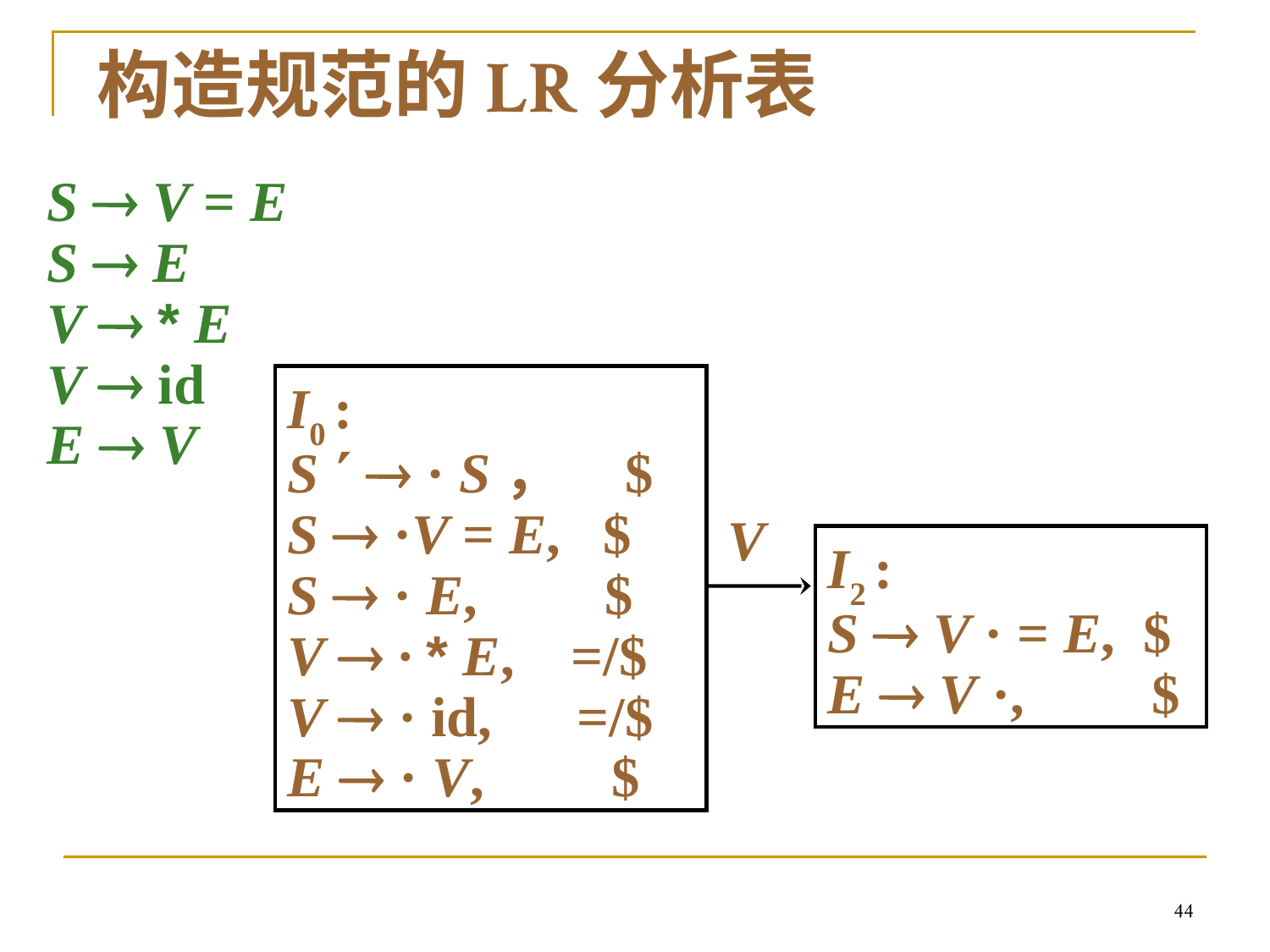

# 构造规范的LR分析表
S → V = E
S → E
V → * E
V → id
E → V
I0 :
S ′ → · S，    $
S → ·V = E,   $
S → · E,         $
V → · * E,    =/$
V → · id,      =/$
E → · V,         $
V
I2 :
S → V · = E,  $
E → V ·,         $

44